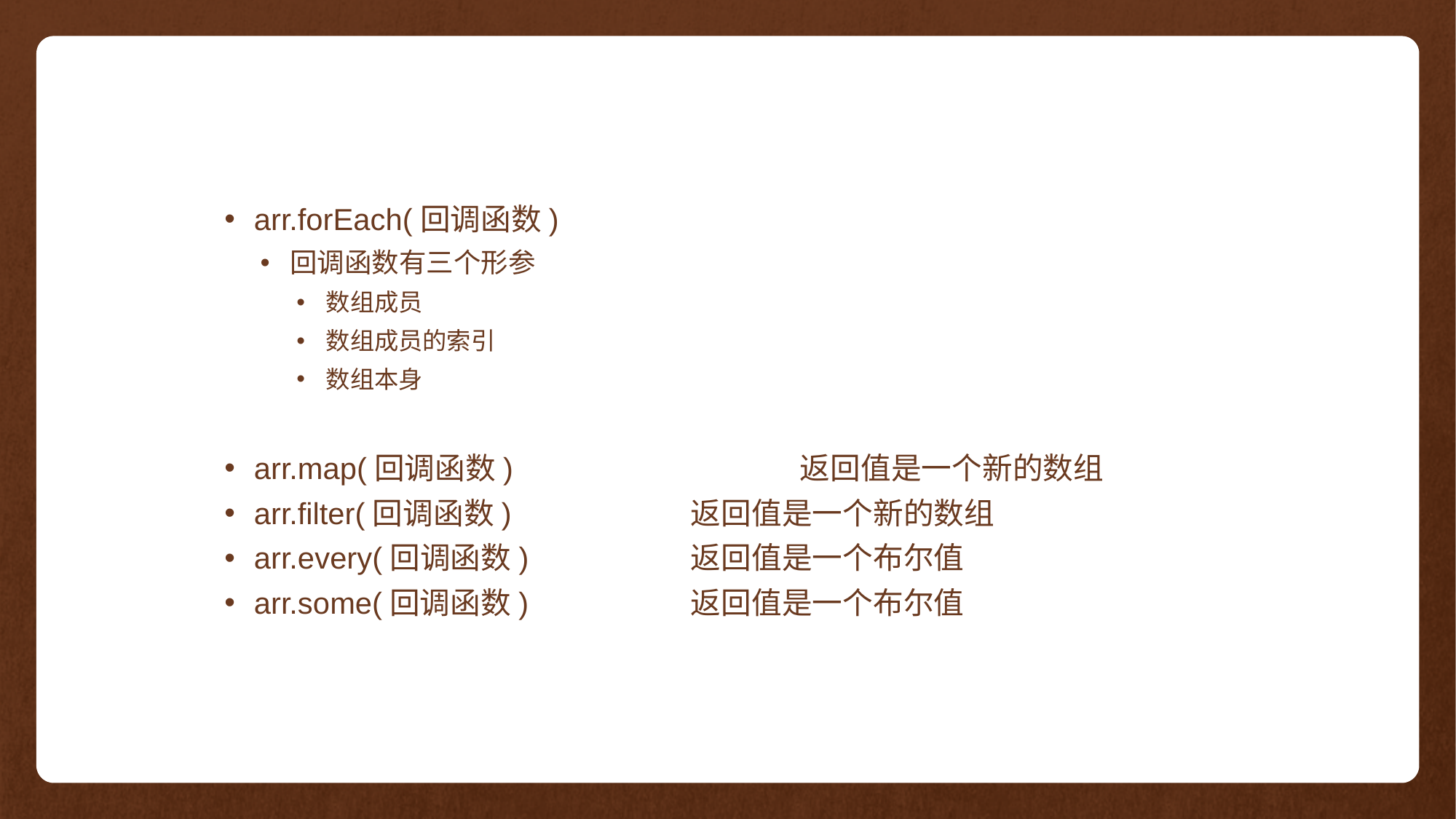

arr.forEach(回调函数)
回调函数有三个形参
数组成员
数组成员的索引
数组本身

arr.map(回调函数)			返回值是一个新的数组
arr.filter(回调函数)		返回值是一个新的数组
arr.every(回调函数)		返回值是一个布尔值
arr.some(回调函数)		返回值是一个布尔值